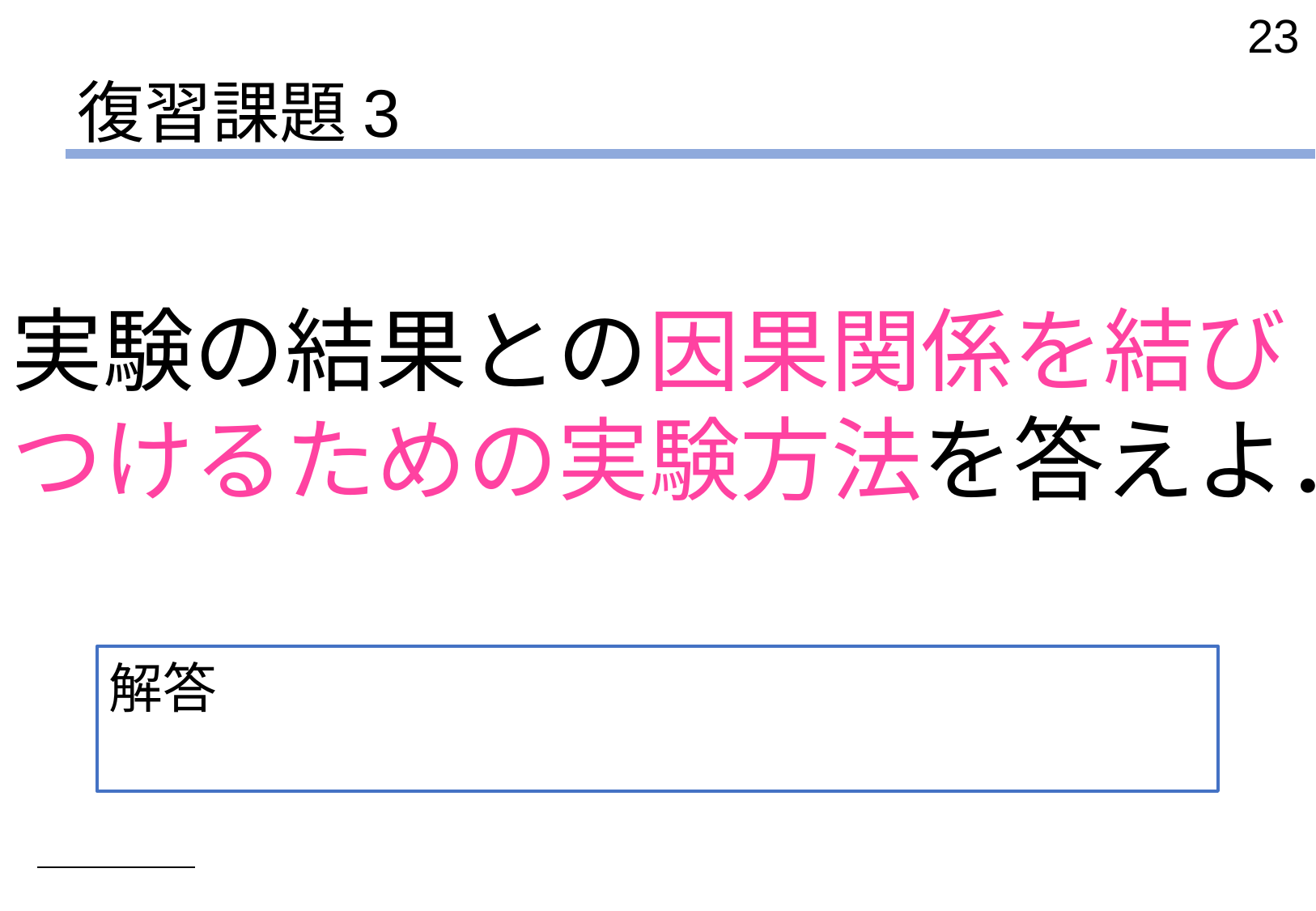

23
# 復習課題3
実験の結果との因果関係を結びつけるための実験方法を答えよ．
解答